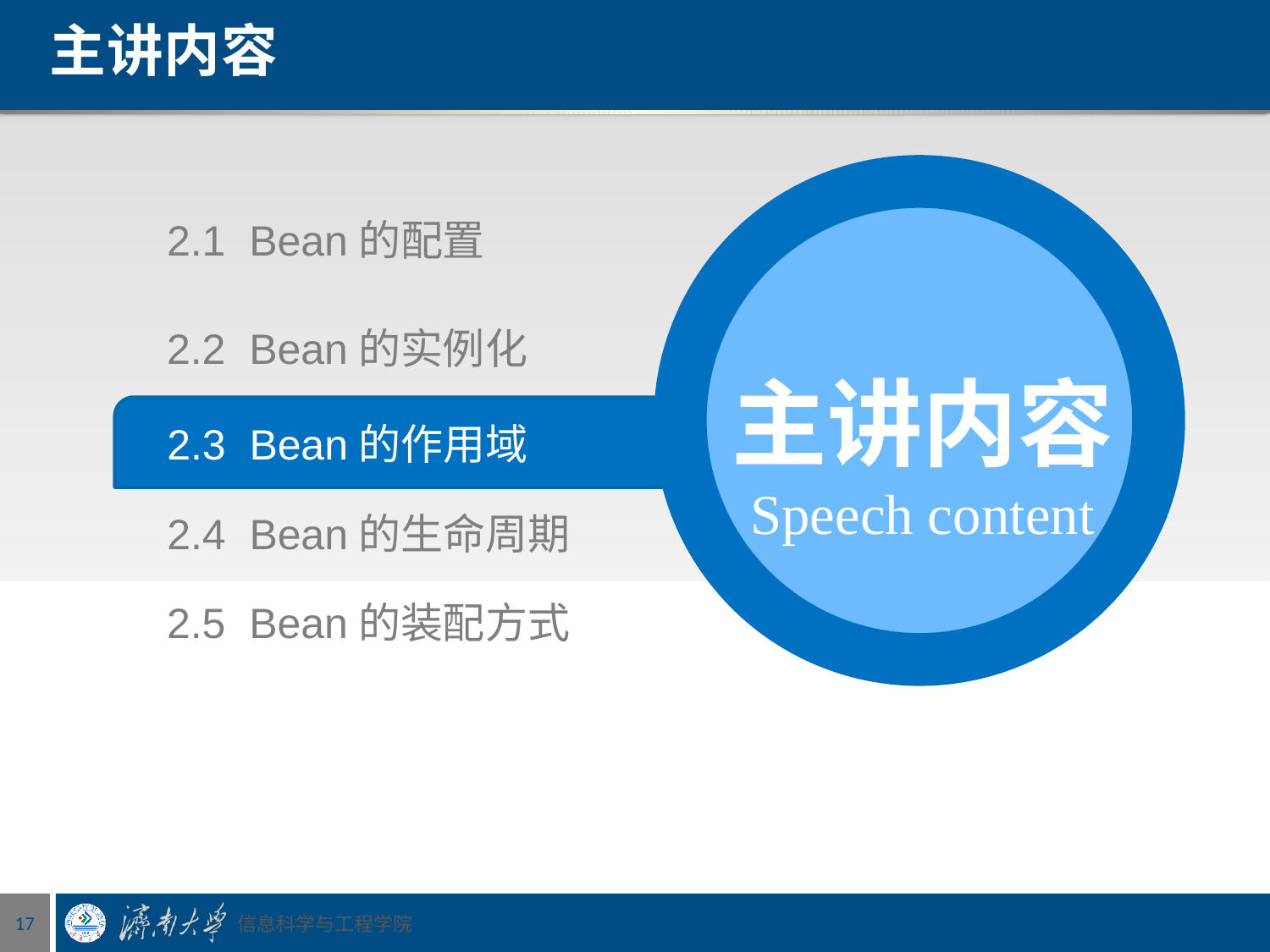

# 主讲内容
主讲内容

主讲内容
Speech content
2.1  Bean的配置
2.2  Bean的实例化

2.3  Bean的作用域
2.4  Bean的生命周期
2.5  Bean的装配方式